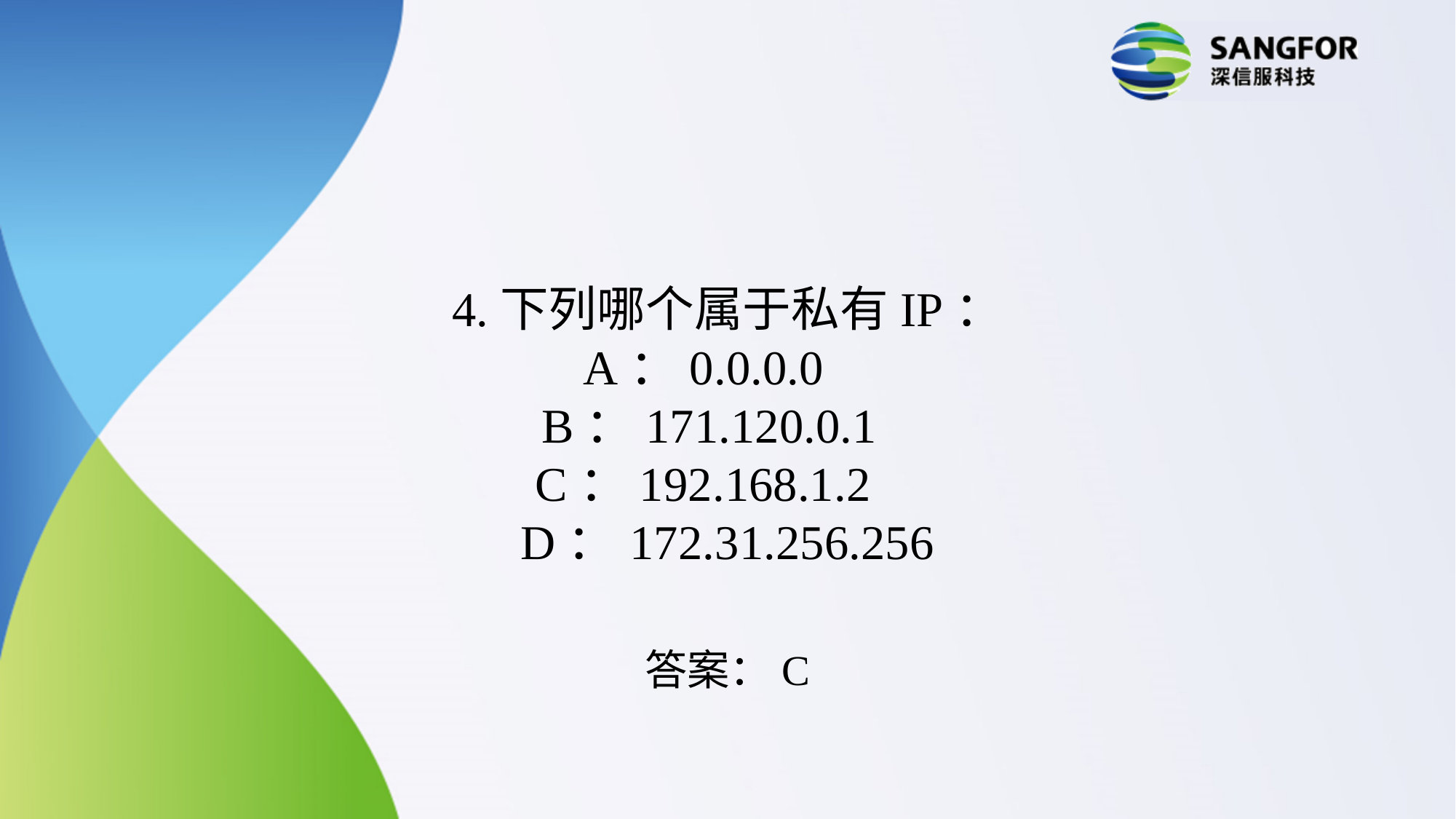

4.下列哪个属于私有IP：
A：0.0.0.0
B：171.120.0.1
C：192.168.1.2
D：	172.31.256.256
答案：C